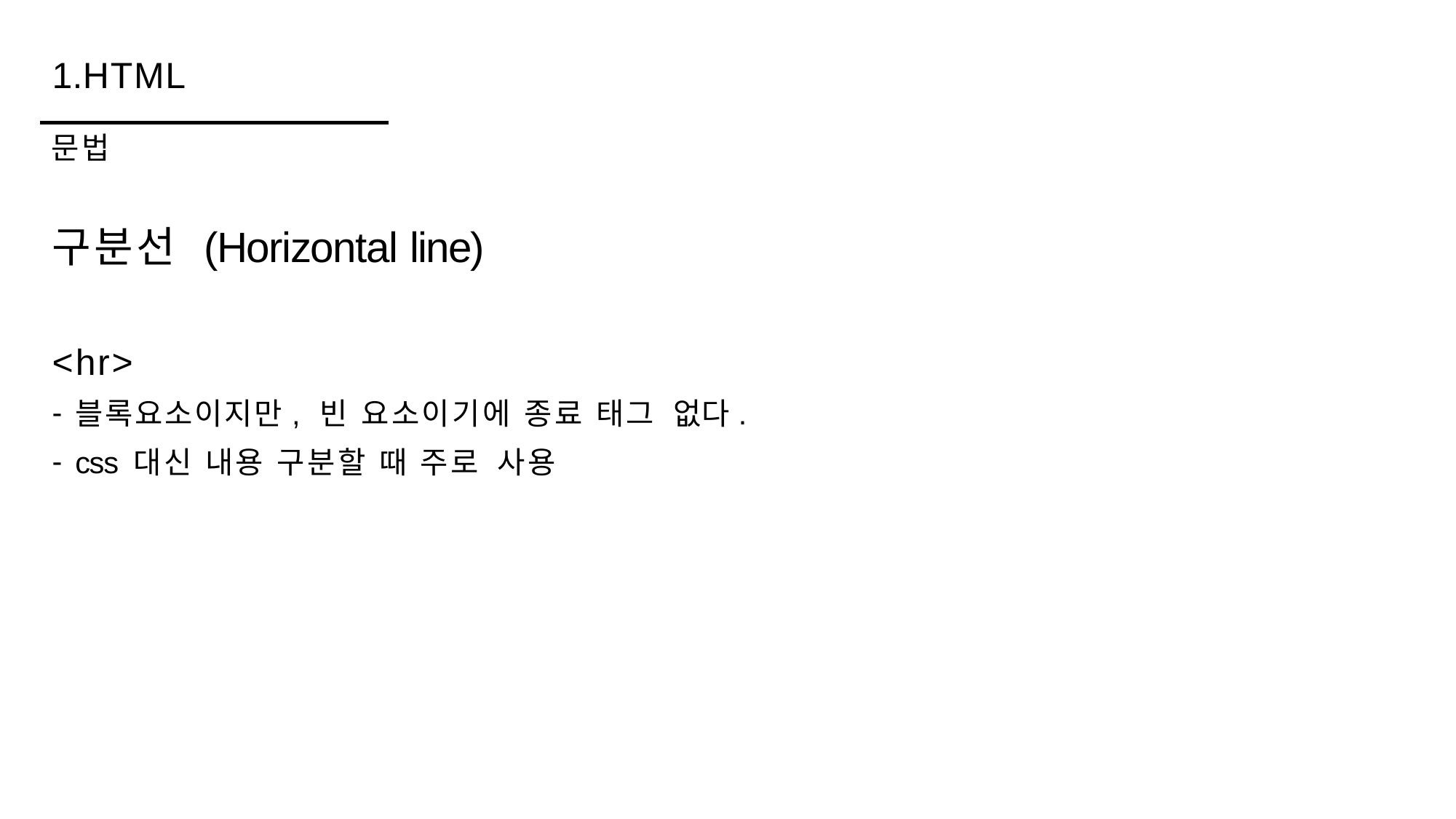

# 1.HTML

문법

구분선 (Horizontal line)

<hr>
블록요소이지만, 빈 요소이기에 종료 태그 없다.
css 대신 내용 구분할 때 주로 사용